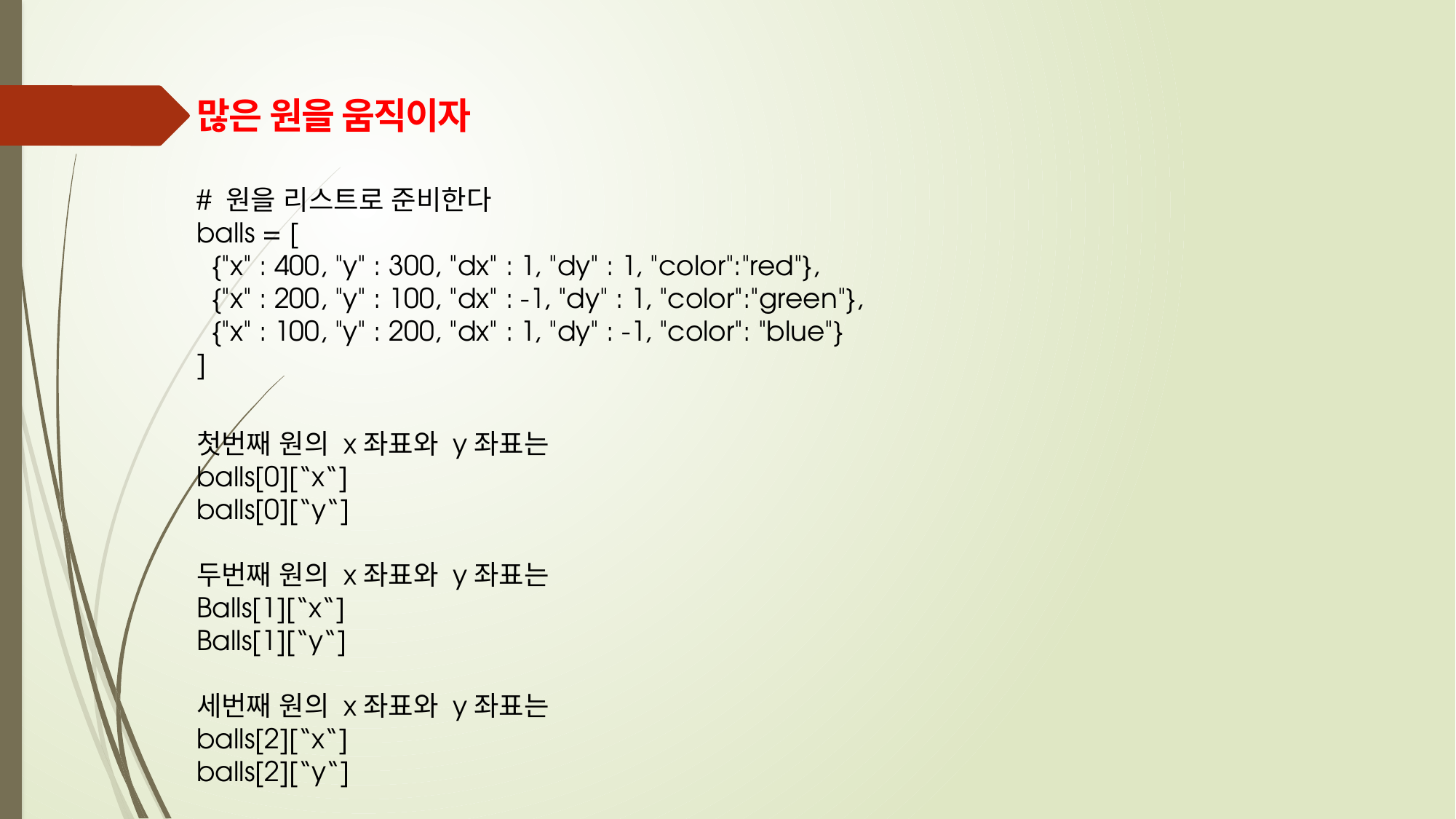

많은 원을 움직이자
# 원을 리스트로 준비한다
balls = [
  {"x" : 400, "y" : 300, "dx" : 1, "dy" : 1, "color":"red"},
  {"x" : 200, "y" : 100, "dx" : -1, "dy" : 1, "color":"green"},
  {"x" : 100, "y" : 200, "dx" : 1, "dy" : -1, "color": "blue"}
]
첫번째 원의 x좌표와 y좌표는
balls[0][“x“]
balls[0][“y“]

두번째 원의 x좌표와 y좌표는
Balls[1][“x“]
Balls[1][“y“]

세번째 원의 x좌표와 y좌표는
balls[2][“x“]
balls[2][“y“]